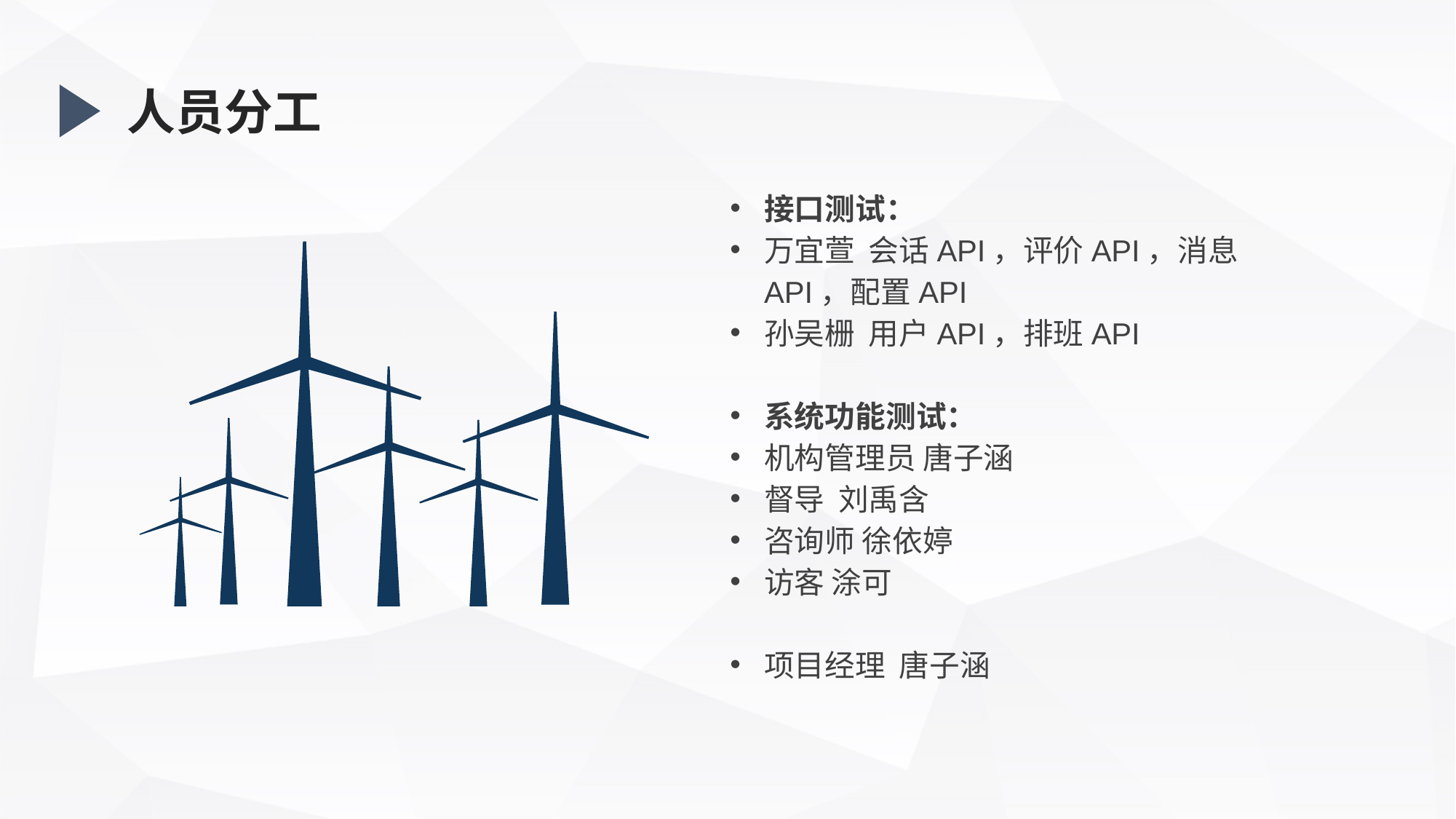

人员分工

接口测试：
万宜萱  会话API，评价API，消息API，配置API
孙吴栅  用户API，排班API

系统功能测试：
机构管理员 唐子涵
督导  刘禹含
咨询师 徐依婷
访客 涂可

项目经理  唐子涵